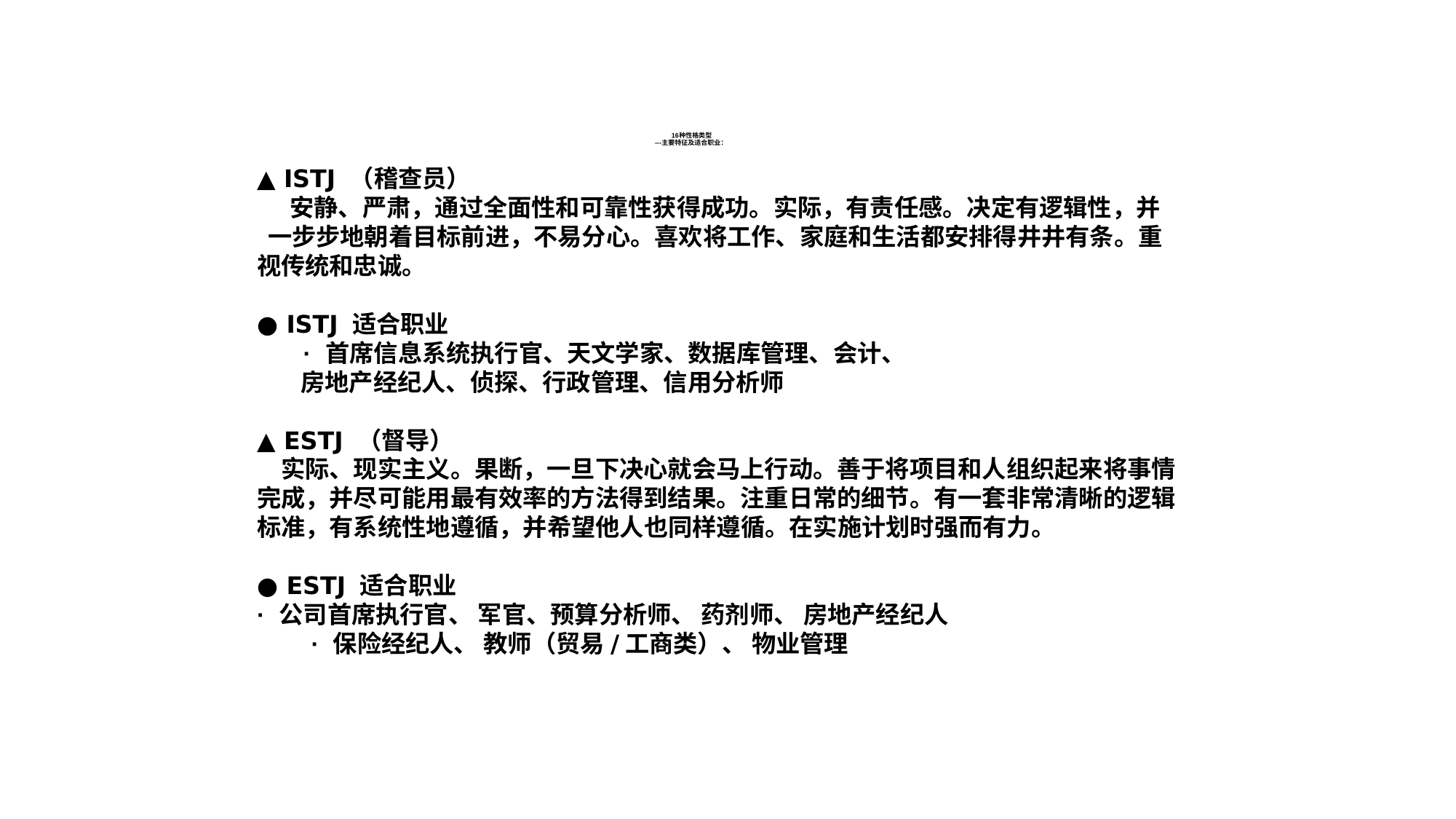

# 16种性格类型 ---主要特征及适合职业：

▲ ISTJ （稽查员）
     安静、严肃，通过全面性和可靠性获得成功。实际，有责任感。决定有逻辑性，并       一步步地朝着目标前进，不易分心。喜欢将工作、家庭和生活都安排得井井有条。重视传统和忠诚。
● ISTJ 适合职业
　   · 首席信息系统执行官、天文学家、数据库管理、会计、
       房地产经纪人、侦探、行政管理、信用分析师
▲ ESTJ （督导）
　实际、现实主义。果断，一旦下决心就会马上行动。善于将项目和人组织起来将事情完成，并尽可能用最有效率的方法得到结果。注重日常的细节。有一套非常清晰的逻辑标准，有系统性地遵循，并希望他人也同样遵循。在实施计划时强而有力。

● ESTJ 适合职业
· 公司首席执行官、 军官、预算分析师、 药剂师、 房地产经纪人
　　· 保险经纪人、 教师（贸易/工商类）、 物业管理